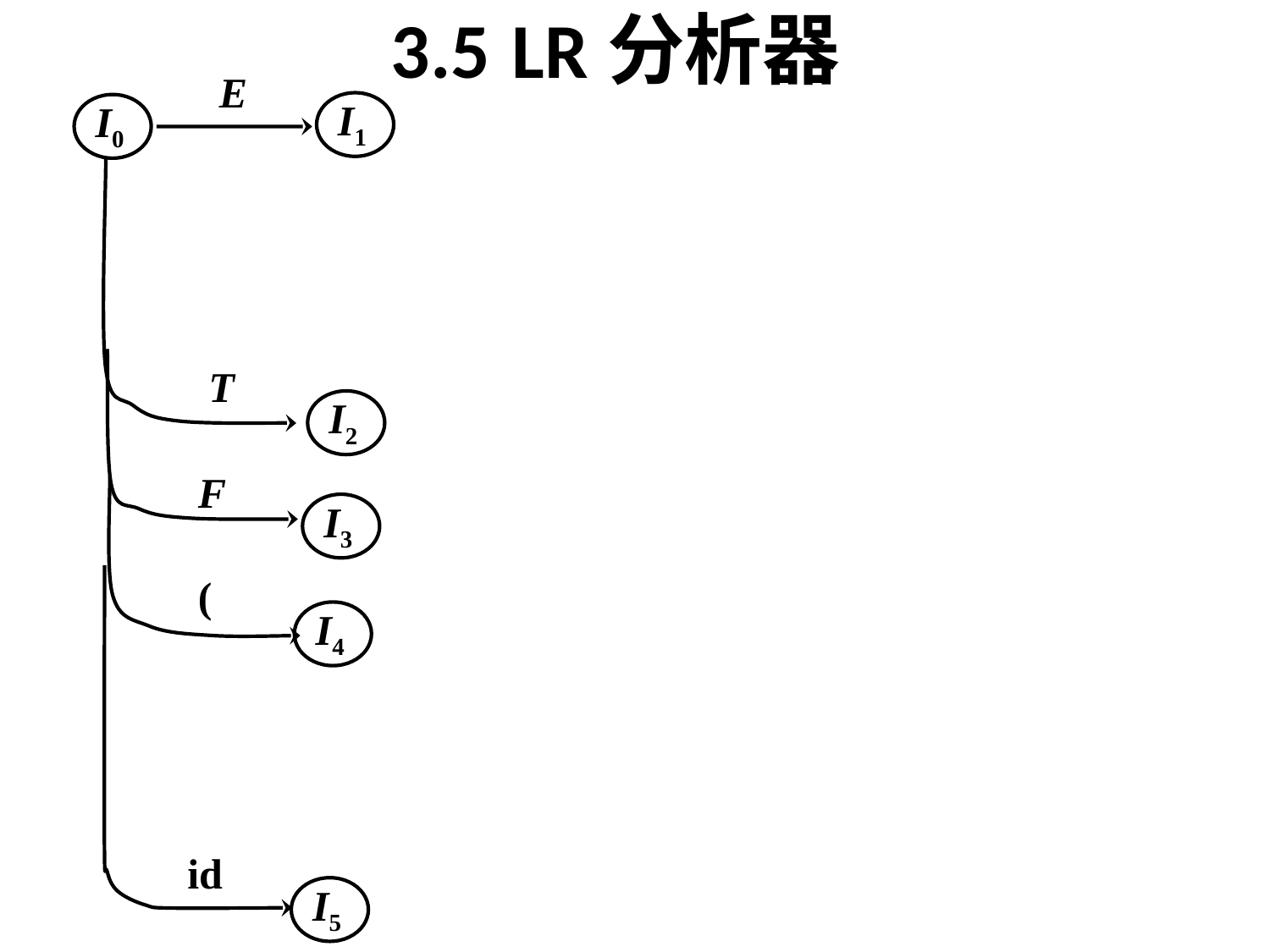

# 3.5 LR分析器
E
I1
I0

T
I2
F

I3

(
I4
id
I5